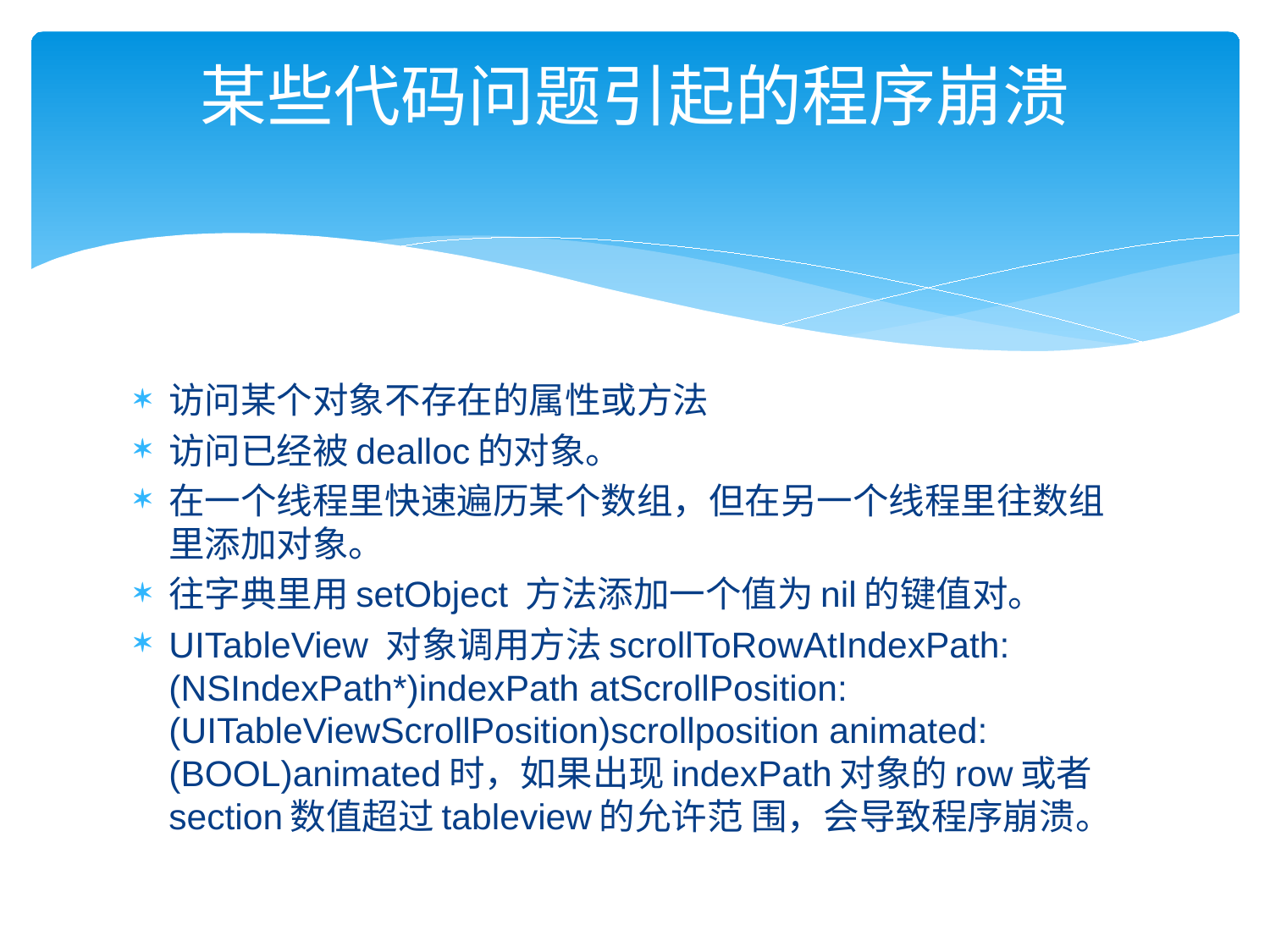

# 某些代码问题引起的程序崩溃
访问某个对象不存在的属性或方法
访问已经被dealloc的对象。
在一个线程里快速遍历某个数组，但在另一个线程里往数组里添加对象。
往字典里用setObject 方法添加一个值为nil的键值对。
UITableView 对象调用方法scrollToRowAtIndexPath:(NSIndexPath*)indexPath atScrollPosition:(UITableViewScrollPosition)scrollposition animated:(BOOL)animated时，如果出现indexPath对象的row或者section数值超过tableview的允许范 围，会导致程序崩溃。